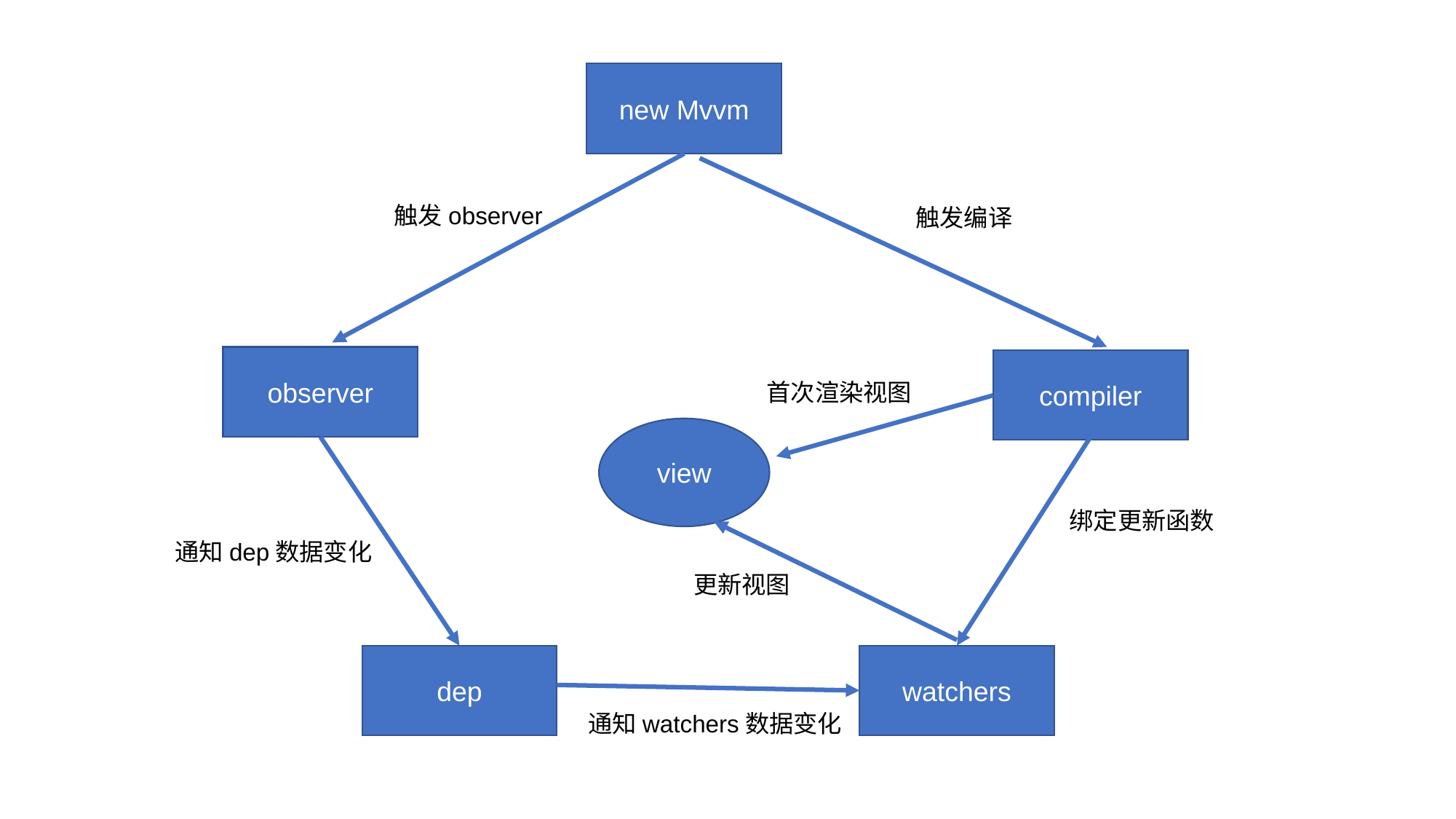

new Mvvm
触发observer
触发编译
observer
compiler
首次渲染视图
view
绑定更新函数
通知dep数据变化
更新视图
dep
watchers
通知watchers数据变化